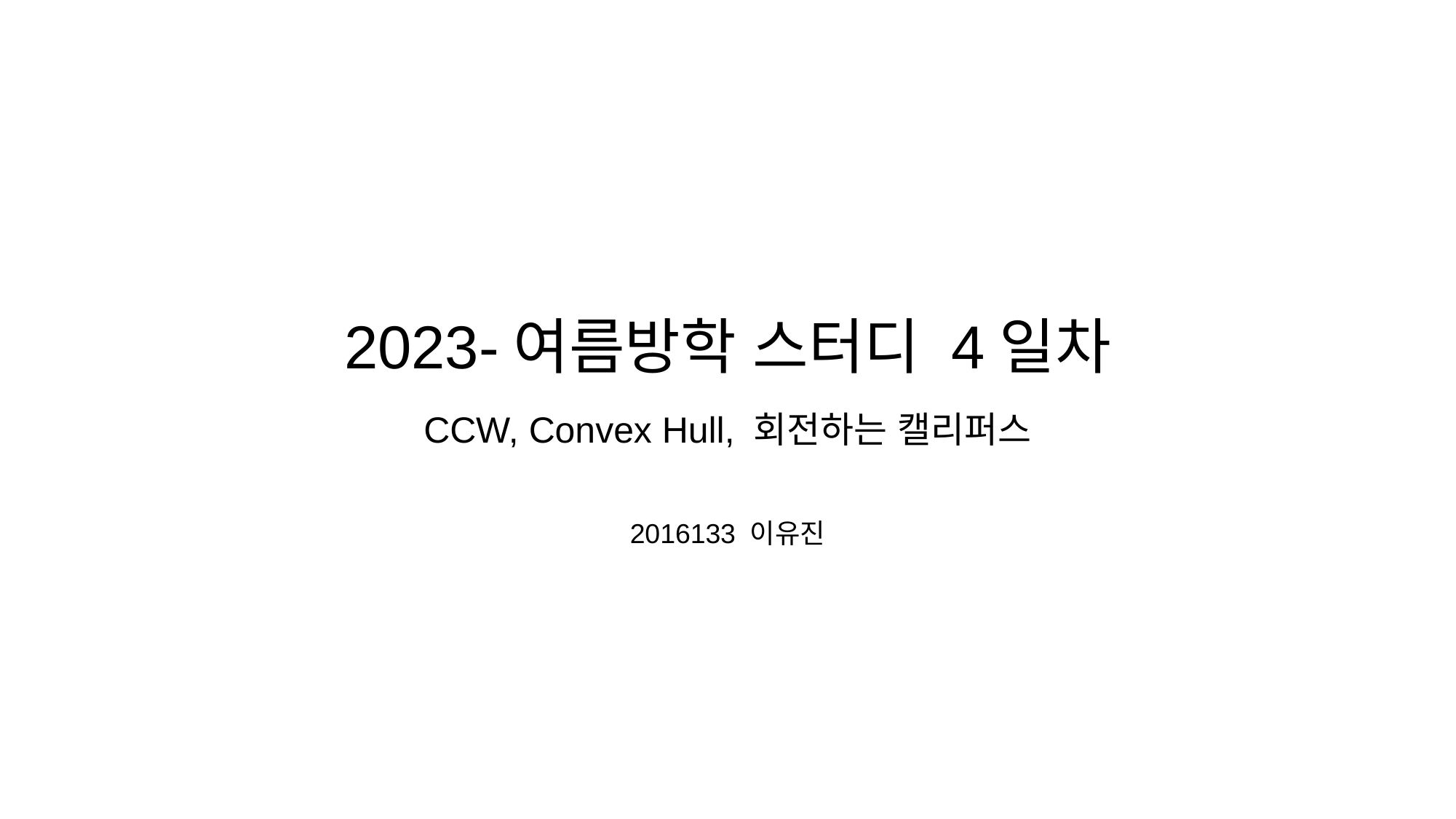

# 2023-여름방학 스터디 4일차
CCW, Convex Hull, 회전하는 캘리퍼스

2016133 이유진